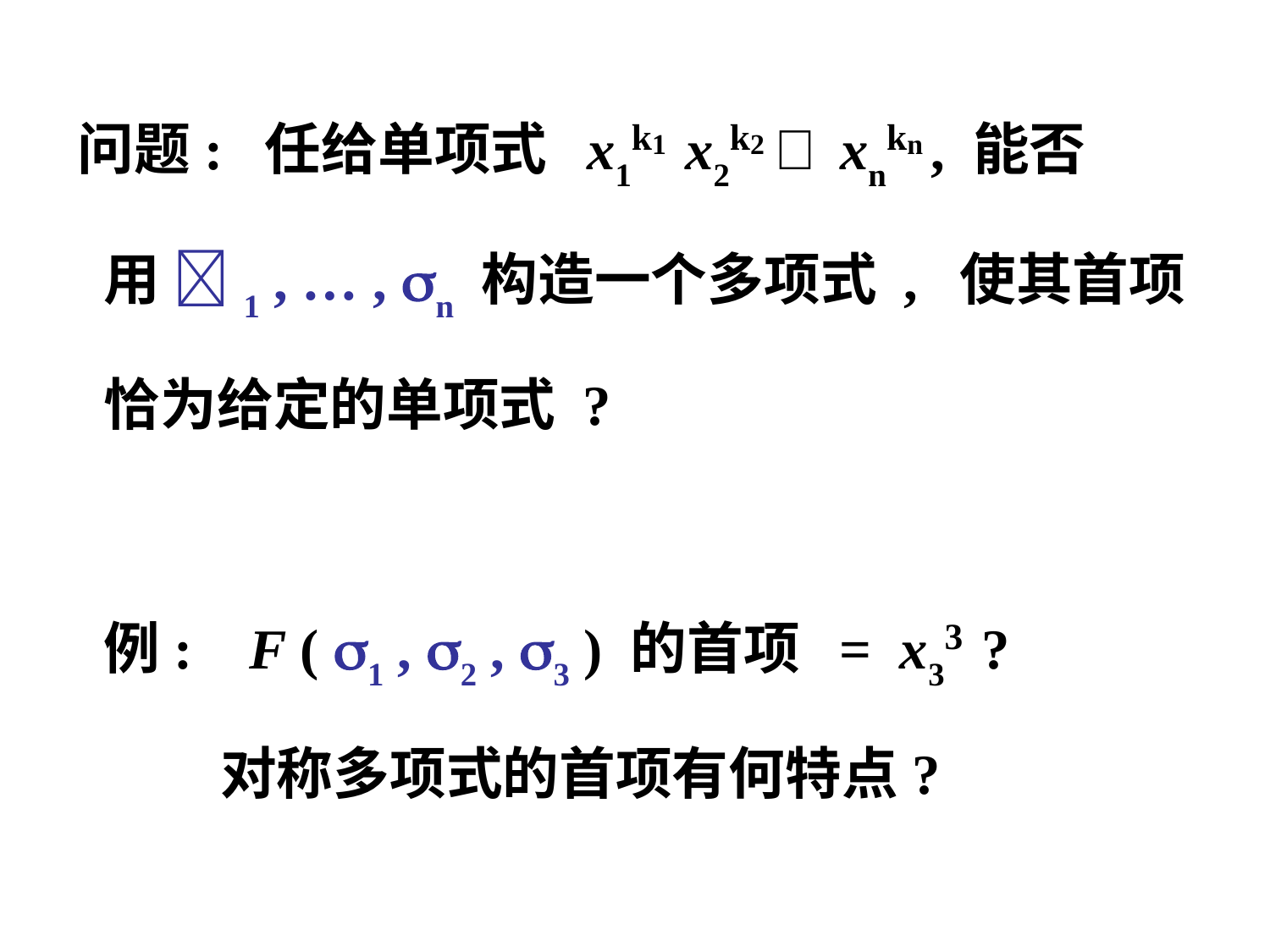

问题:  任给单项式  x1k1  x2k2 …  xnkn , 能否
 用 σ1 , … , σn 构造一个多项式 ,  使其首项
 恰为给定的单项式 ?

 例:    F ( σ1 , σ2 , σ3 ) 的首项  =  x33  ?
          对称多项式的首项有何特点?